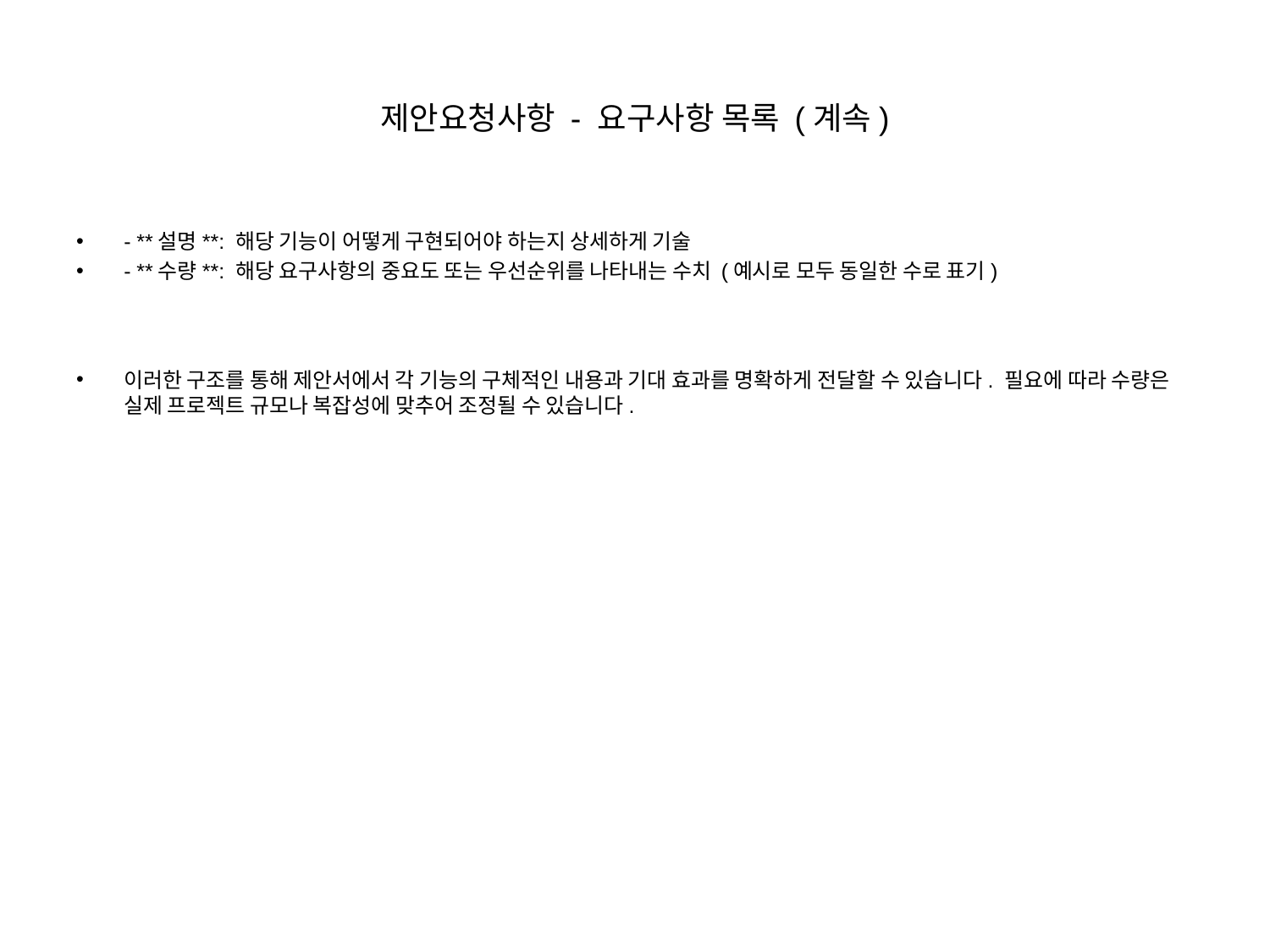

# 제안요청사항 - 요구사항 목록 (계속)
- **설명**: 해당 기능이 어떻게 구현되어야 하는지 상세하게 기술
- **수량**: 해당 요구사항의 중요도 또는 우선순위를 나타내는 수치 (예시로 모두 동일한 수로 표기)

이러한 구조를 통해 제안서에서 각 기능의 구체적인 내용과 기대 효과를 명확하게 전달할 수 있습니다. 필요에 따라 수량은 실제 프로젝트 규모나 복잡성에 맞추어 조정될 수 있습니다.